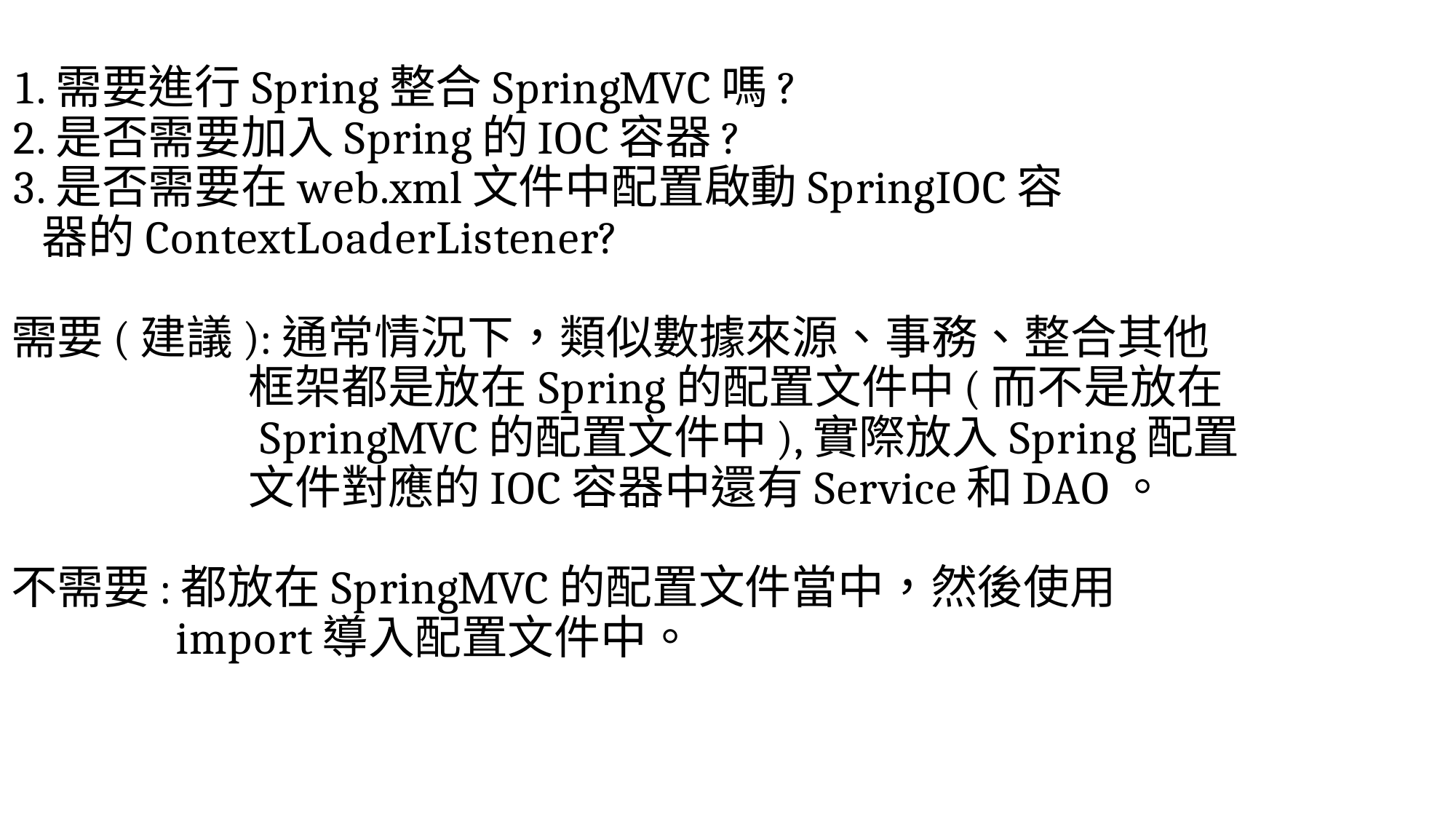

# 1.需要進行Spring整合SpringMVC嗎? 2.是否需要加入Spring的IOC容器? 3.是否需要在web.xml文件中配置啟動SpringIOC容 器的ContextLoaderListener? 需要(建議):通常情況下，類似數據來源、事務、整合其他 框架都是放在Spring的配置文件中(而不是放在 SpringMVC的配置文件中),實際放入Spring配置 文件對應的IOC容器中還有Service和DAO。 不需要:都放在SpringMVC的配置文件當中，然後使用 import導入配置文件中。